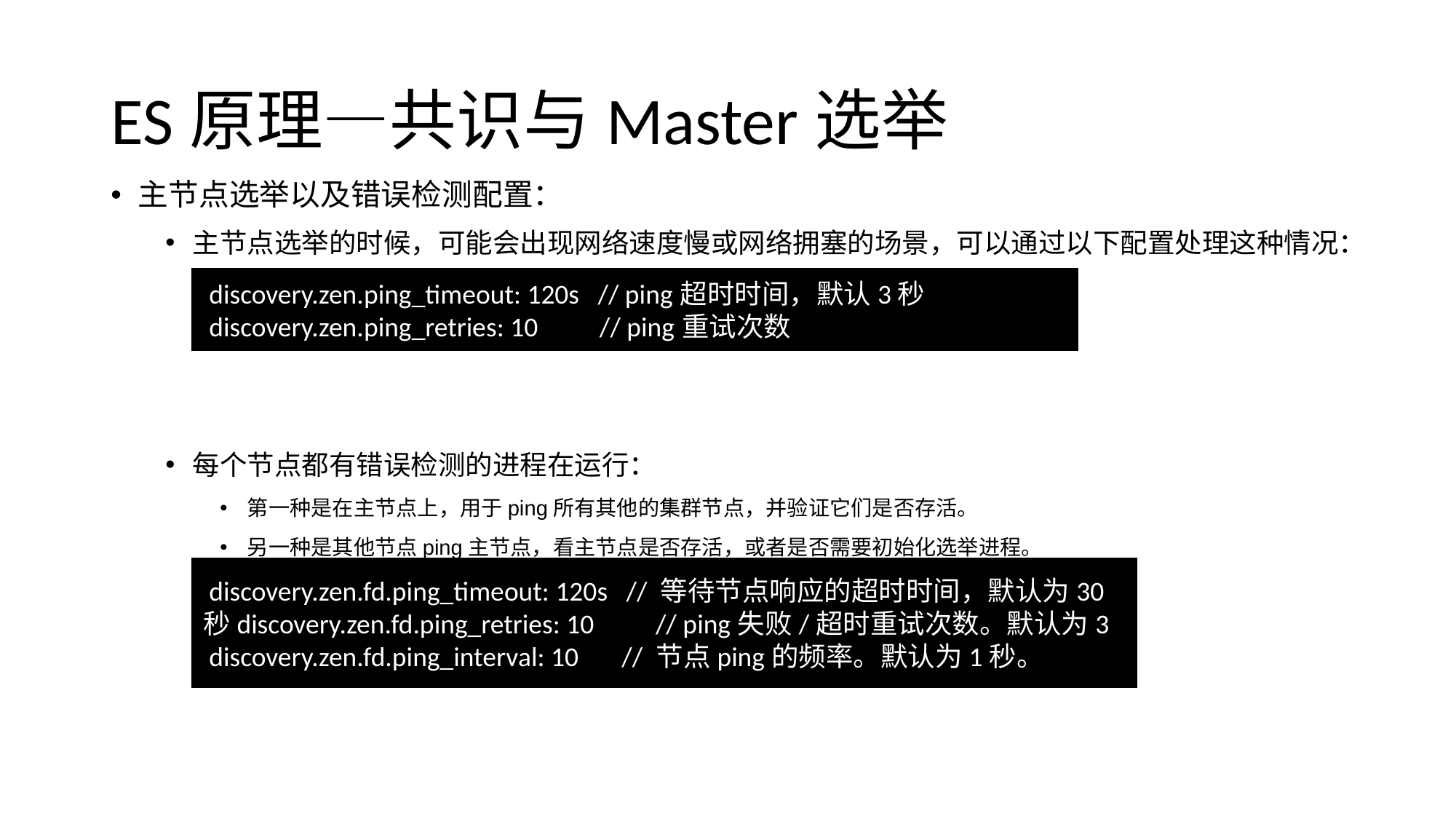

# ES原理—共识与Master选举
主节点选举以及错误检测配置：
主节点选举的时候，可能会出现网络速度慢或网络拥塞的场景，可以通过以下配置处理这种情况：

每个节点都有错误检测的进程在运行：
第一种是在主节点上，用于ping所有其他的集群节点，并验证它们是否存活。
另一种是其他节点ping主节点，看主节点是否存活，或者是否需要初始化选举进程。

 discovery.zen.ping_timeout: 120s   // ping超时时间，默认3秒
 discovery.zen.ping_retries: 10          // ping重试次数
 discovery.zen.fd.ping_timeout: 120s   // 等待节点响应的超时时间，默认为30秒discovery.zen.fd.ping_retries: 10          // ping失败/超时重试次数。默认为3
 discovery.zen.fd.ping_interval: 10       // 节点ping的频率。默认为1秒。